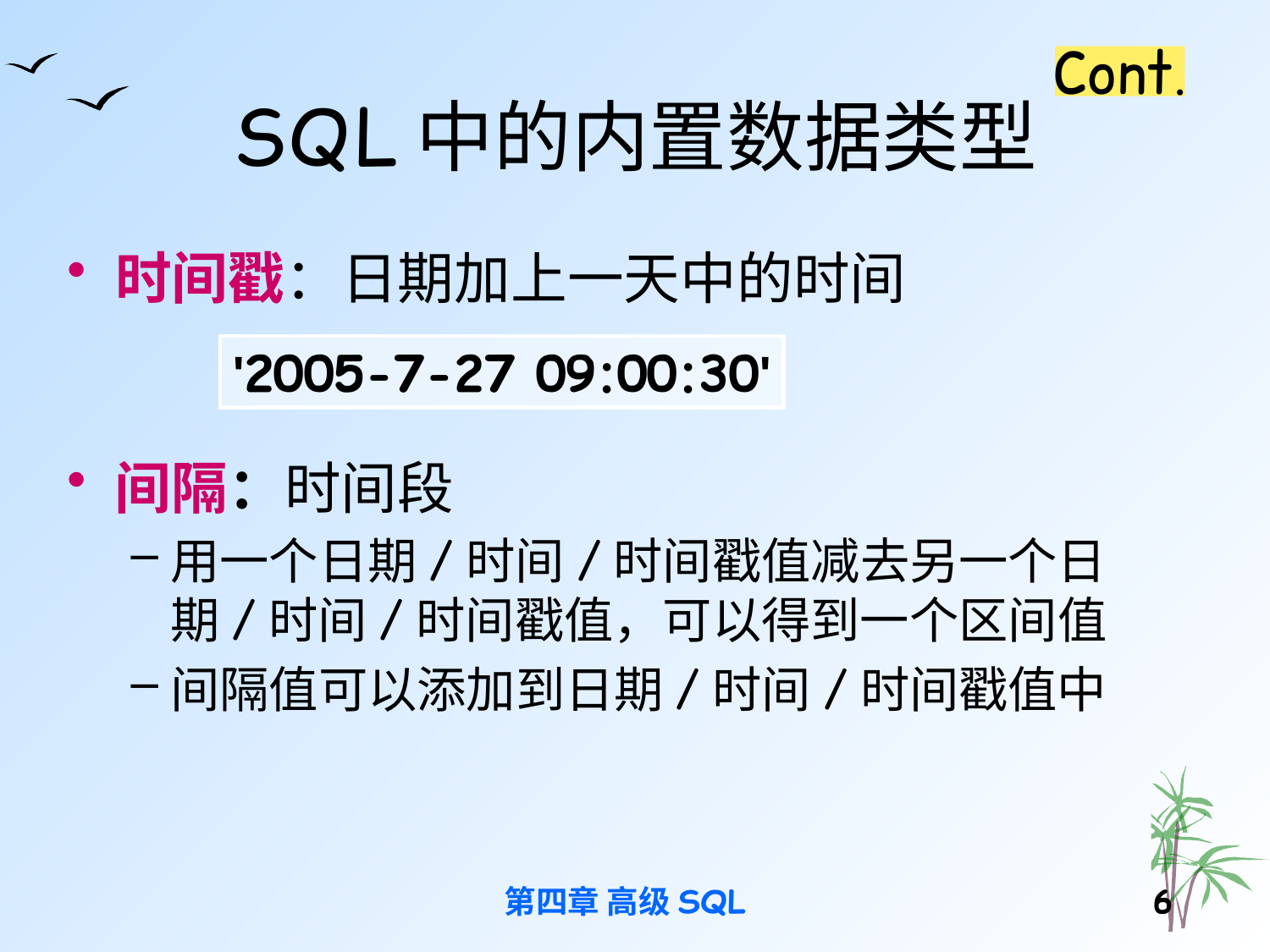

Cont.
# SQL中的内置数据类型
时间戳：日期加上一天中的时间
'2005-7-27 09:00:30'
间隔：时间段
用一个日期/时间/时间戳值减去另一个日期/时间/时间戳值，可以得到一个区间值
间隔值可以添加到日期/时间/时间戳值中
第四章 高级SQL
6